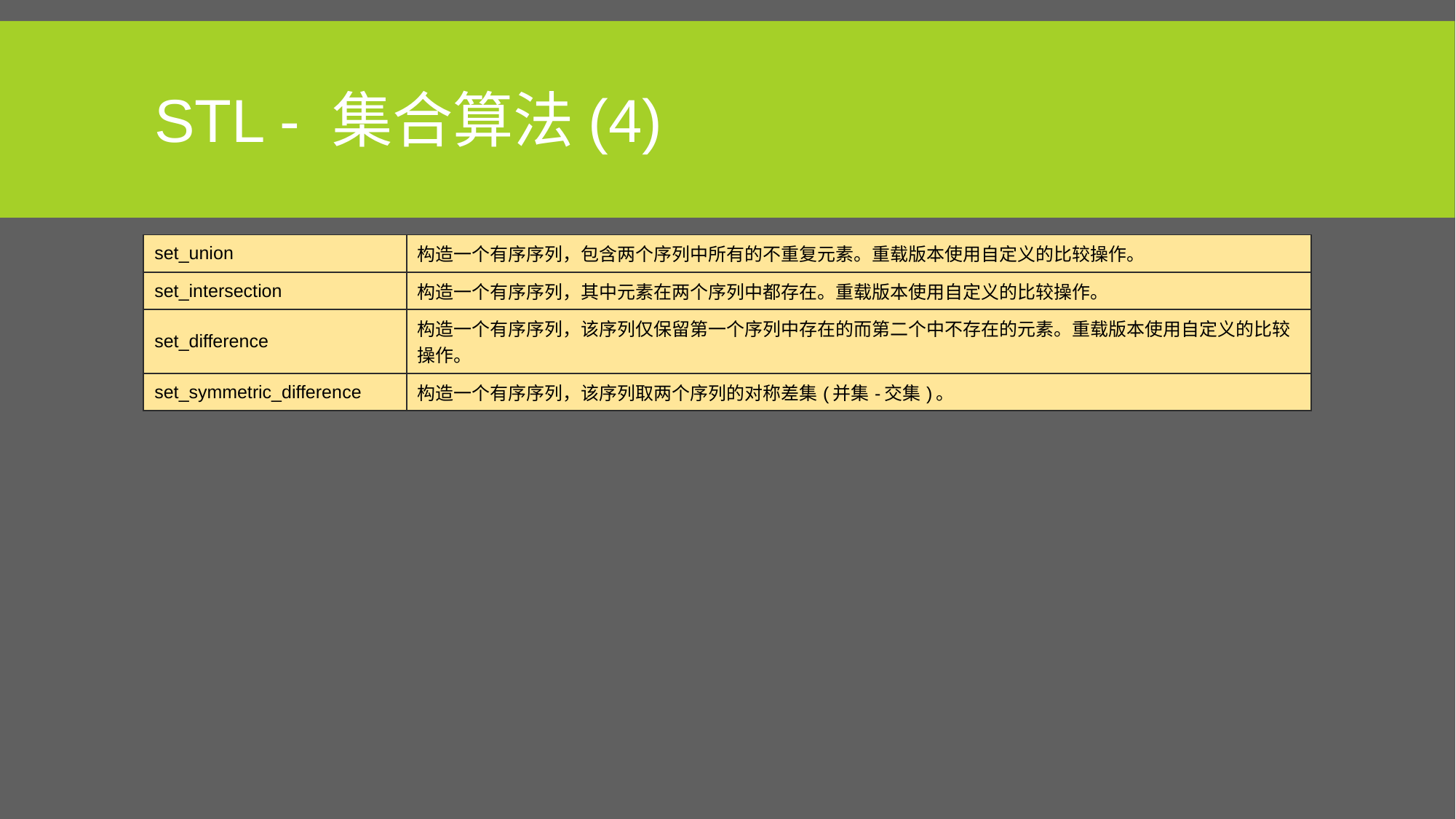

# STL - 集合算法(4)
| set\_union | 构造一个有序序列，包含两个序列中所有的不重复元素。重载版本使用自定义的比较操作。 |
| --- | --- |
| set\_intersection | 构造一个有序序列，其中元素在两个序列中都存在。重载版本使用自定义的比较操作。 |
| set\_difference | 构造一个有序序列，该序列仅保留第一个序列中存在的而第二个中不存在的元素。重载版本使用自定义的比较操作。 |
| set\_symmetric\_difference | 构造一个有序序列，该序列取两个序列的对称差集(并集-交集)。 |